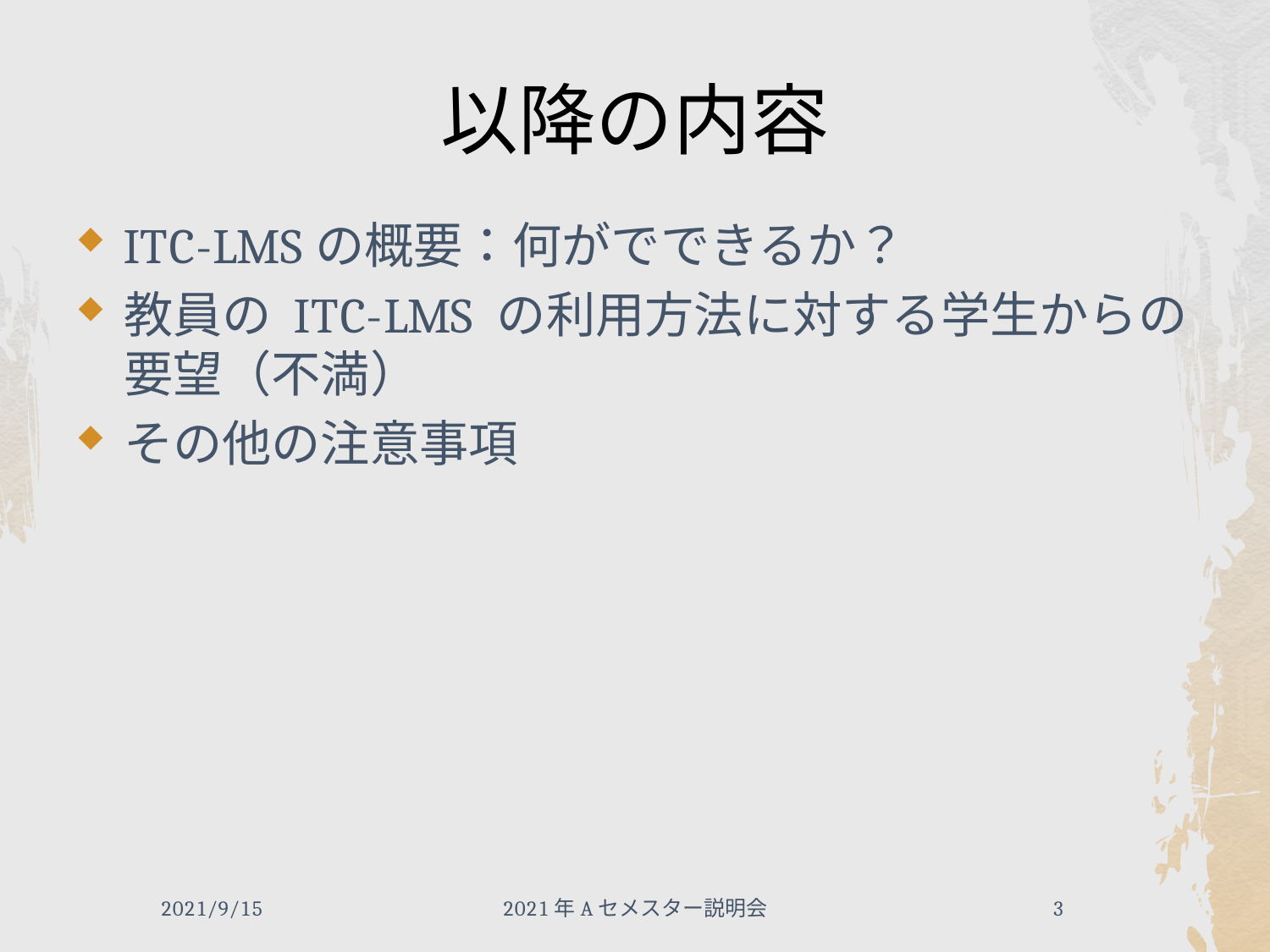

# 以降の内容
ITC-LMSの概要：何がでできるか？
教員の ITC-LMS の利用方法に対する学生からの要望（不満）
その他の注意事項
2021/9/15
2021年Aセメスター説明会
3